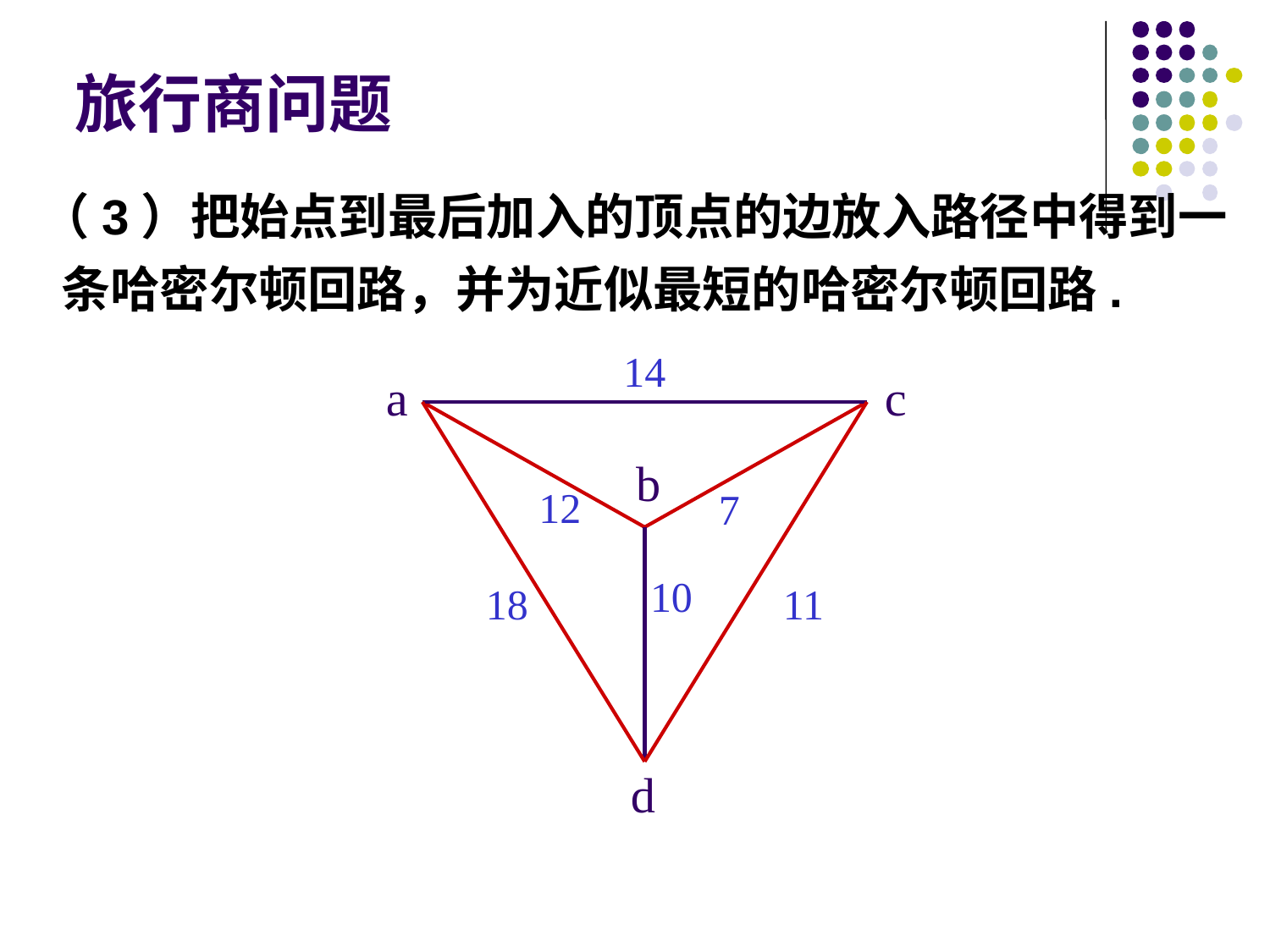

# 旅行商问题
 （3）把始点到最后加入的顶点的边放入路径中得到一条哈密尔顿回路，并为近似最短的哈密尔顿回路.
14
a
c
b
12
7
10
18
11
d